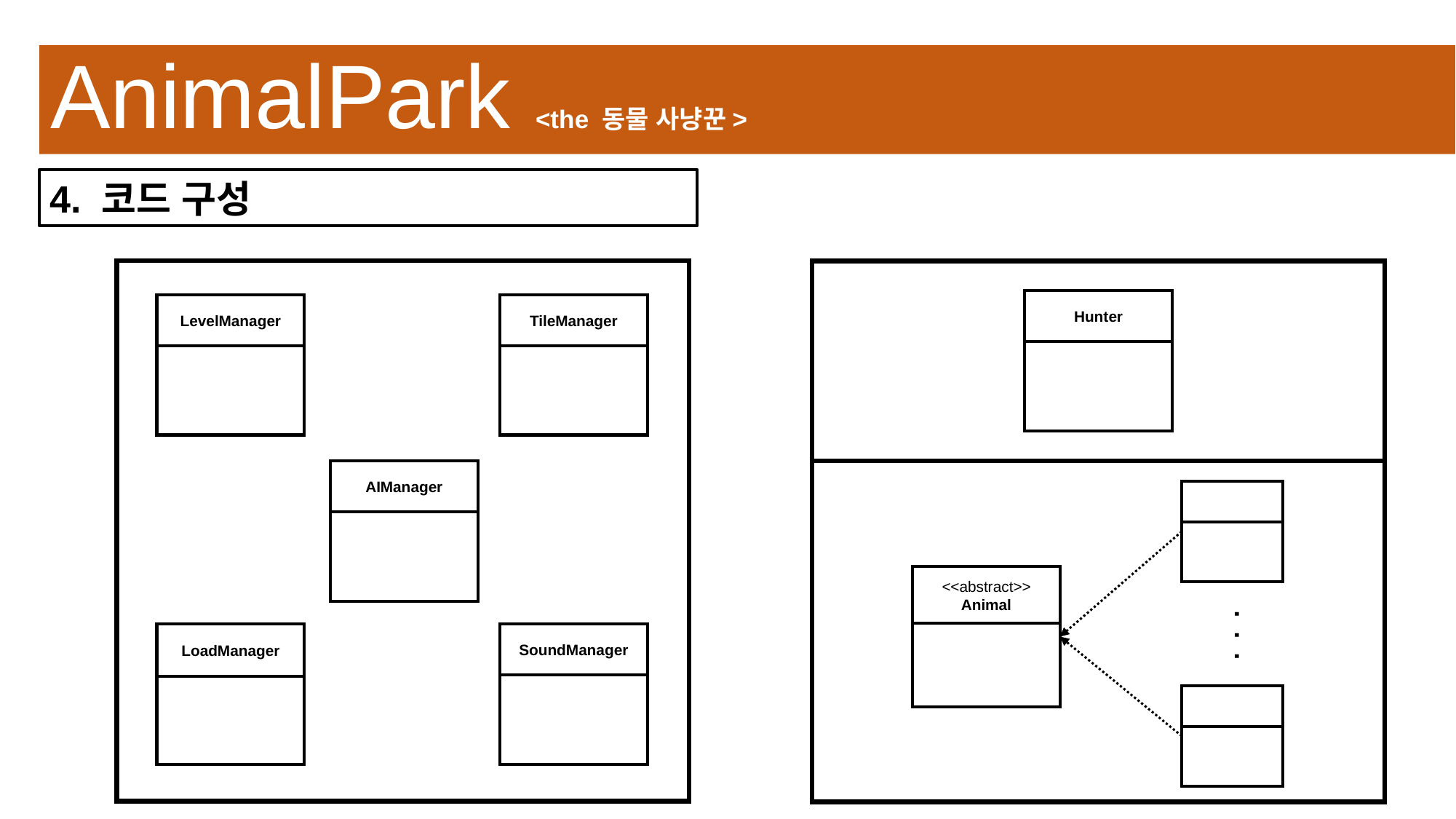

# AnimalPark <the 동물 사냥꾼>
4. 코드 구성

Hunter
LevelManager

TileManager

AIManager

<<abstract>>
Animal

. . .

LoadManager

SoundManager